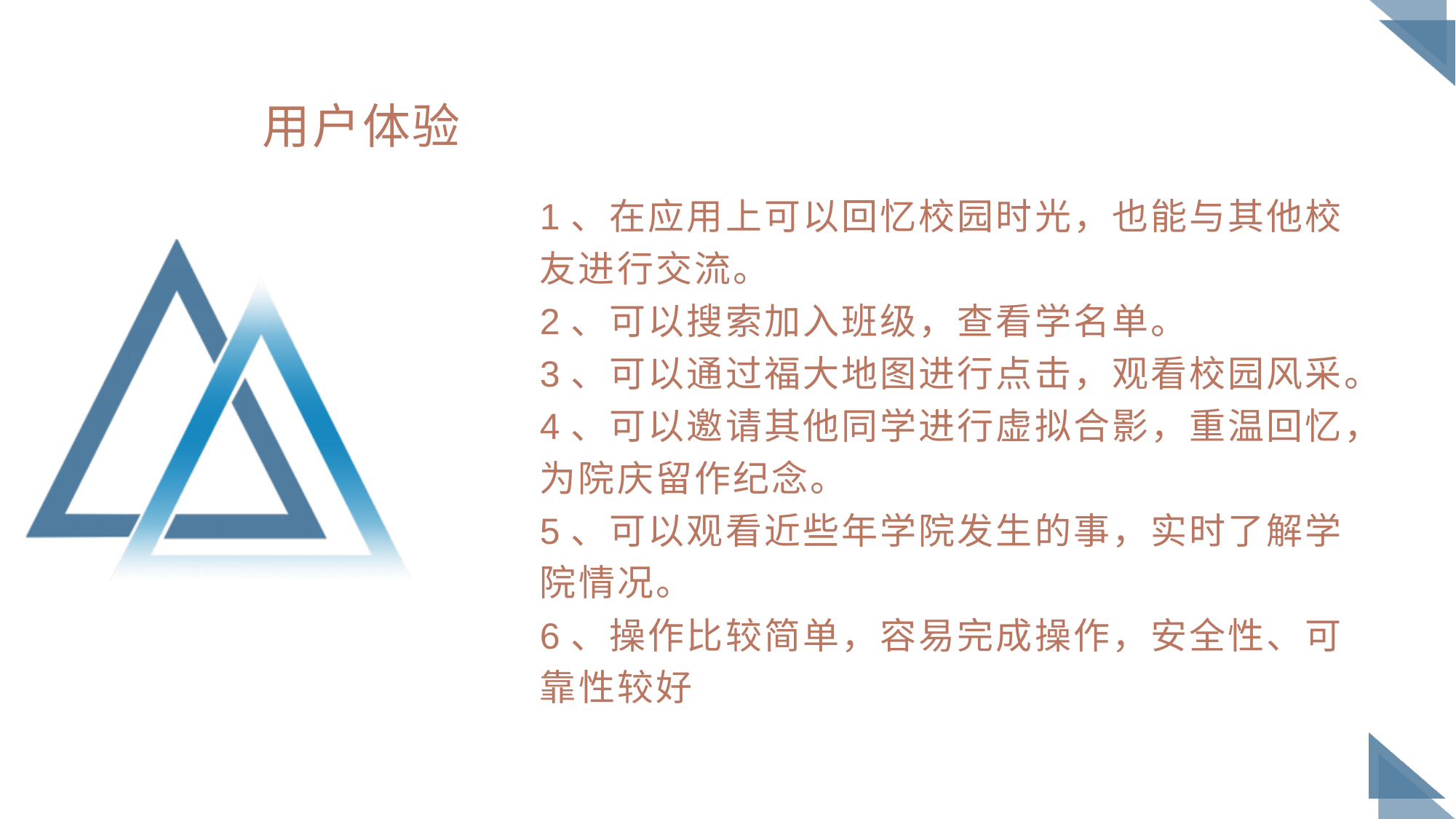

用户体验
1、在应用上可以回忆校园时光，也能与其他校友进行交流。
2、可以搜索加入班级，查看学名单。
3、可以通过福大地图进行点击，观看校园风采。
4、可以邀请其他同学进行虚拟合影，重温回忆，为院庆留作纪念。
5、可以观看近些年学院发生的事，实时了解学院情况。
6、操作比较简单，容易完成操作，安全性、可靠性较好